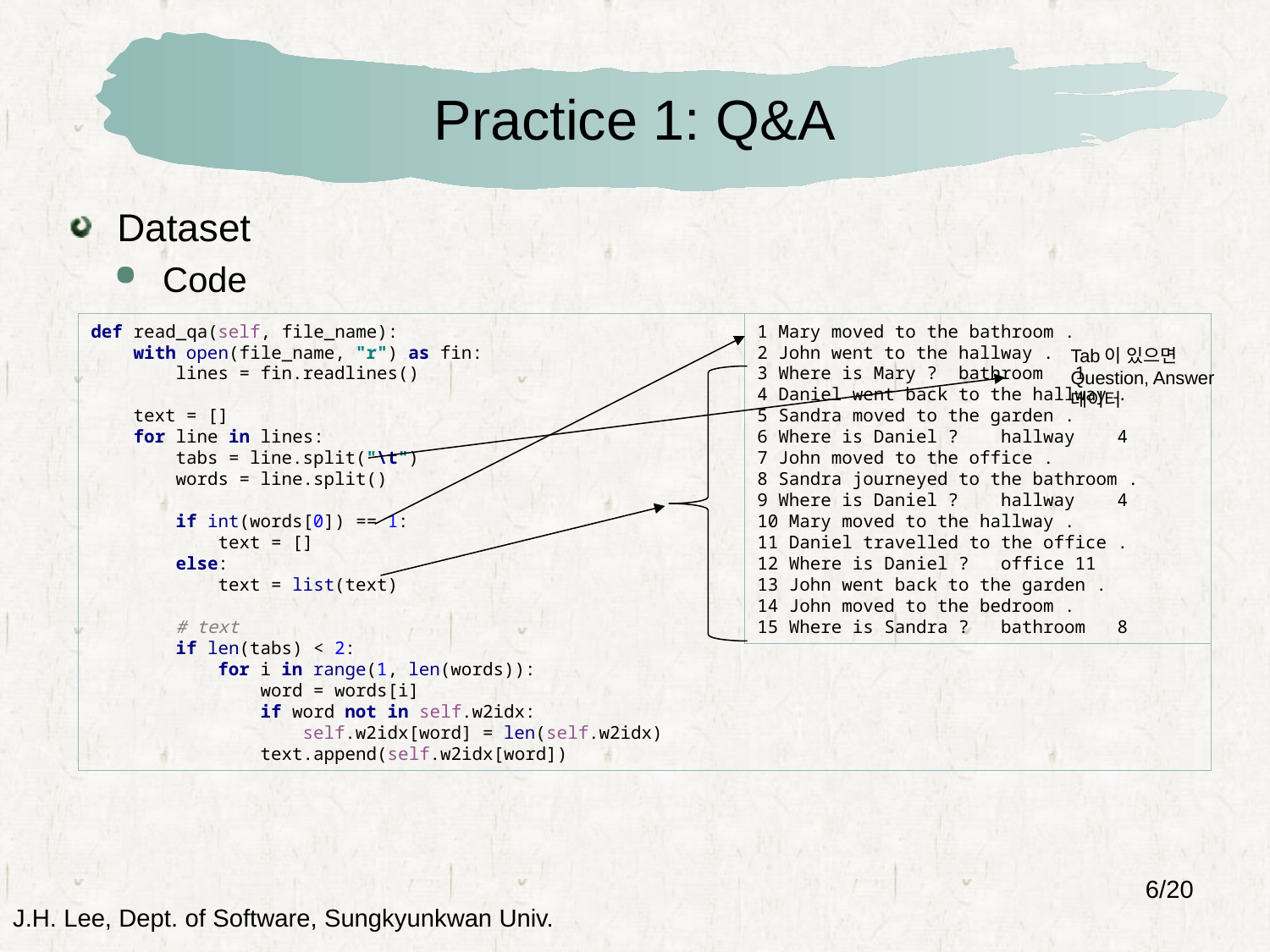

# Practice 1: Q&A
Dataset
Code

def read_qa(self, file_name):
    with open(file_name, "r") as fin:
        lines = fin.readlines()
    text = []
    for line in lines:
        tabs = line.split("\t")
        words = line.split()
        if int(words[0]) == 1:
            text = []
        else:
            text = list(text)
        # text
        if len(tabs) < 2:
            for i in range(1, len(words)):
                word = words[i]
                if word not in self.w2idx:
                    self.w2idx[word] = len(self.w2idx)
                text.append(self.w2idx[word])
1 Mary moved to the bathroom .
2 John went to the hallway .
3 Where is Mary ?  bathroom   1
4 Daniel went back to the hallway .
5 Sandra moved to the garden .
6 Where is Daniel ?    hallway    4
7 John moved to the office .
8 Sandra journeyed to the bathroom .
9 Where is Daniel ?    hallway    4
10 Mary moved to the hallway .
11 Daniel travelled to the office .
12 Where is Daniel ?   office 11
13 John went back to the garden .
14 John moved to the bedroom .
15 Where is Sandra ?   bathroom   8
Tab이 있으면 Question, Answer 데이터

6/20
J.H. Lee, Dept. of Software, Sungkyunkwan Univ.